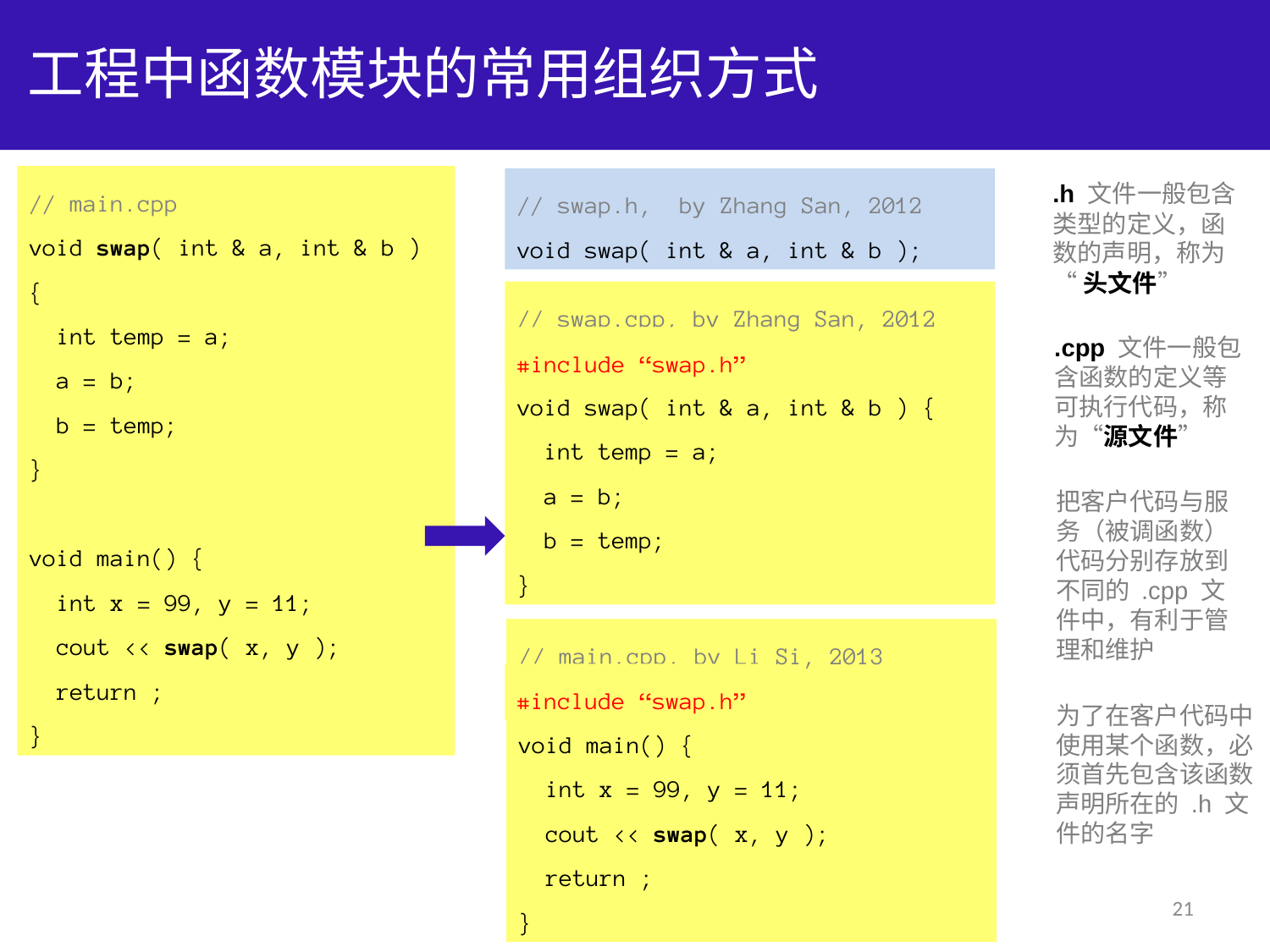

# 工程中函数模块的常用组织方式
// main.cpp
void swap( int & a, int & b )
{
  int temp = a;
  a = b;
  b = temp;
}

void main() {
  int x = 99, y = 11;
  cout << swap( x, y );
  return ;
}
// swap.h,  by Zhang San, 2012
void swap( int & a, int & b );
.h 文件一般包含
类型的定义，函
数的声明，称为
“头文件”
// swap.cpp, by Zhang San, 2012

void swap( int & a, int & b ) {
  int temp = a;
  a = b;
  b = temp;
}
.cpp 文件一般包
含函数的定义等
可执行代码，称
为“源文件”
#include “swap.h”
把客户代码与服
务（被调函数）
代码分别存放到
不同的 .cpp 文
件中，有利于管
理和维护

// main.cpp, by Li Si, 2013

void main() {
  int x = 99, y = 11;
  cout << swap( x, y );
  return ;
}
#include “swap.h”
为了在客户代码中
使用某个函数，必
须首先包含该函数
声明所在的 .h 文
件的名字
21